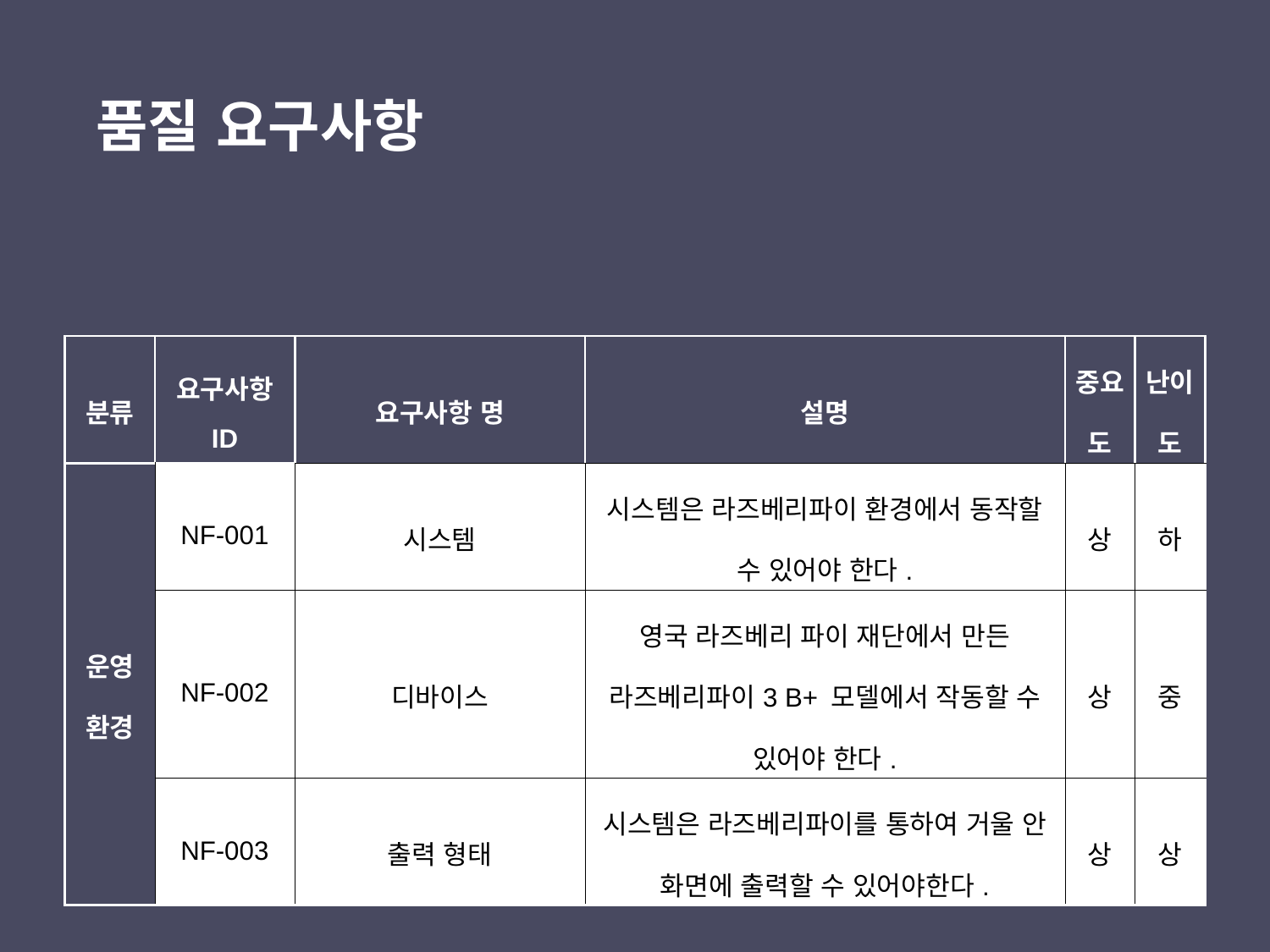

품질 요구사항

| 분류 | 요구사항 ID | 요구사항 명 | 설명 | 중요도 | 난이도 |
| --- | --- | --- | --- | --- | --- |
| 운영 환경 | NF-001 | 시스템 | 시스템은 라즈베리파이 환경에서 동작할 수 있어야 한다. | 상 | 하 |
|  | NF-002 | 디바이스 | 영국 라즈베리 파이 재단에서 만든 라즈베리파이3 B+ 모델에서 작동할 수 있어야 한다. | 상 | 중 |
|  | NF-003 | 출력 형태 | 시스템은 라즈베리파이를 통하여 거울 안 화면에 출력할 수 있어야한다. | 상 | 상 |